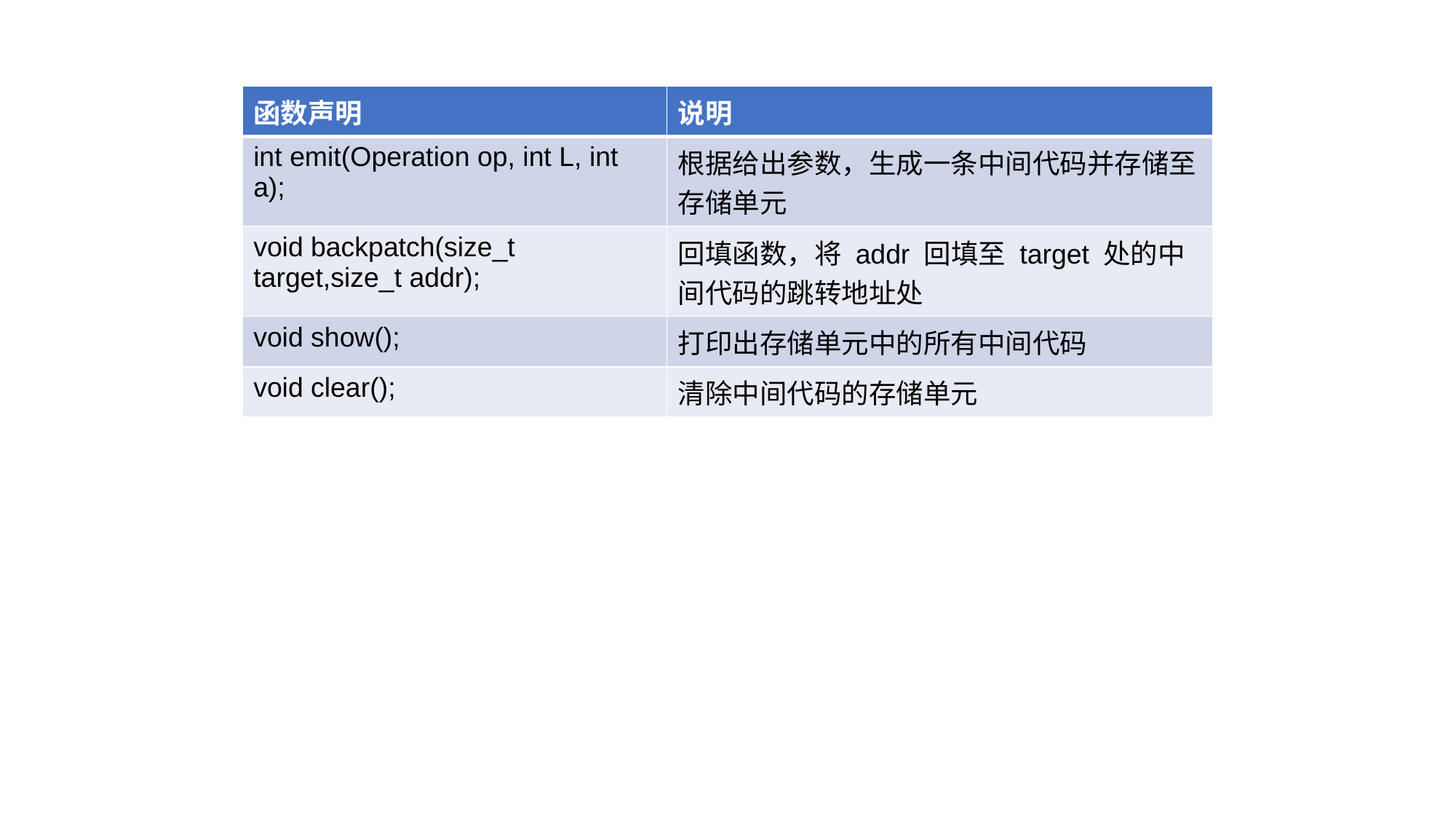

| 函数声明 | 说明 |
| --- | --- |
| int emit(Operation op, int L, int a); | 根据给出参数，生成一条中间代码并存储至存储单元 |
| void backpatch(size\_t target,size\_t addr); | 回填函数，将 addr 回填至 target 处的中间代码的跳转地址处 |
| void show(); | 打印出存储单元中的所有中间代码 |
| void clear(); | 清除中间代码的存储单元 |